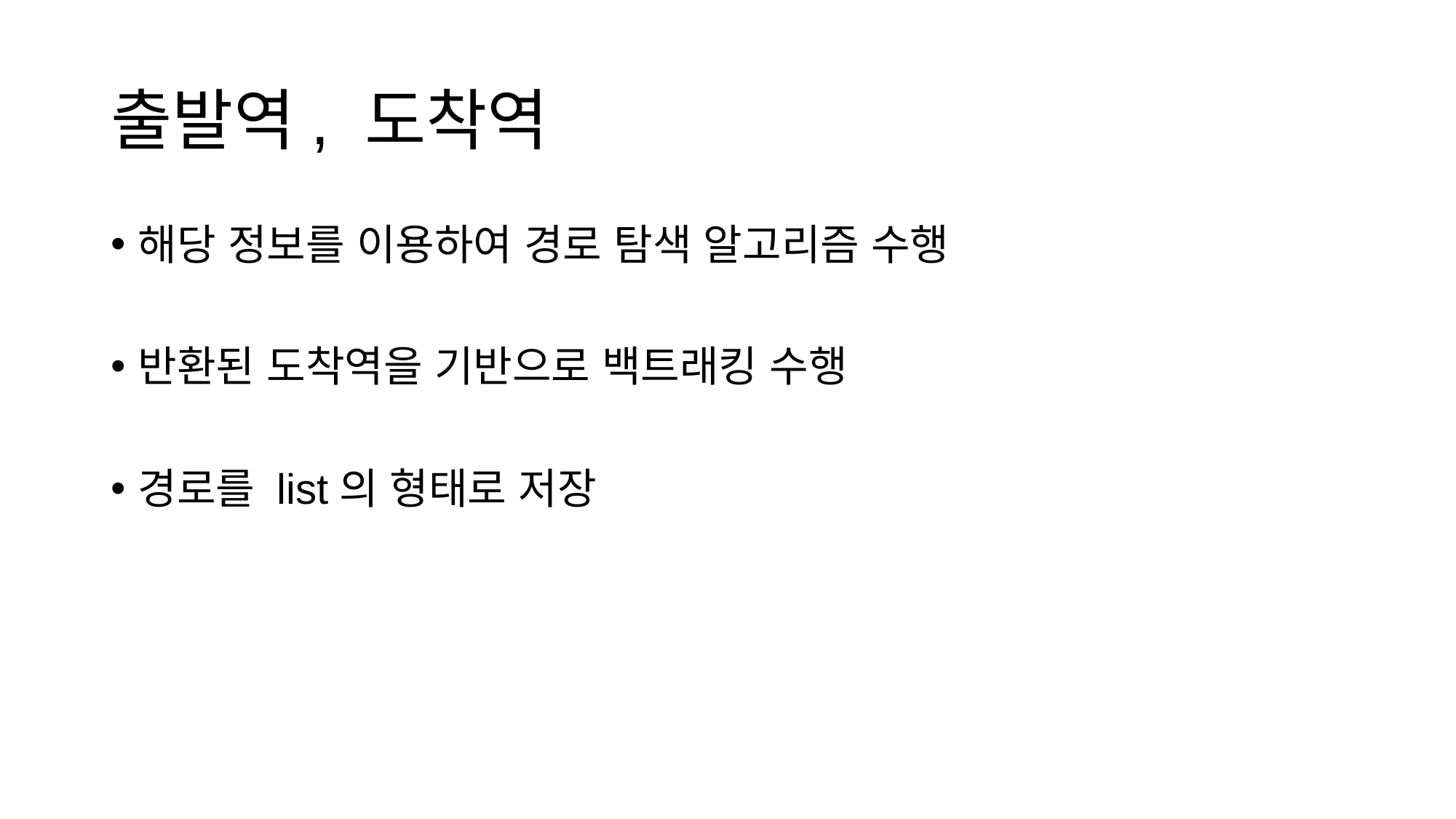

# 출발역, 도착역
해당 정보를 이용하여 경로 탐색 알고리즘 수행

반환된 도착역을 기반으로 백트래킹 수행

경로를 list의 형태로 저장